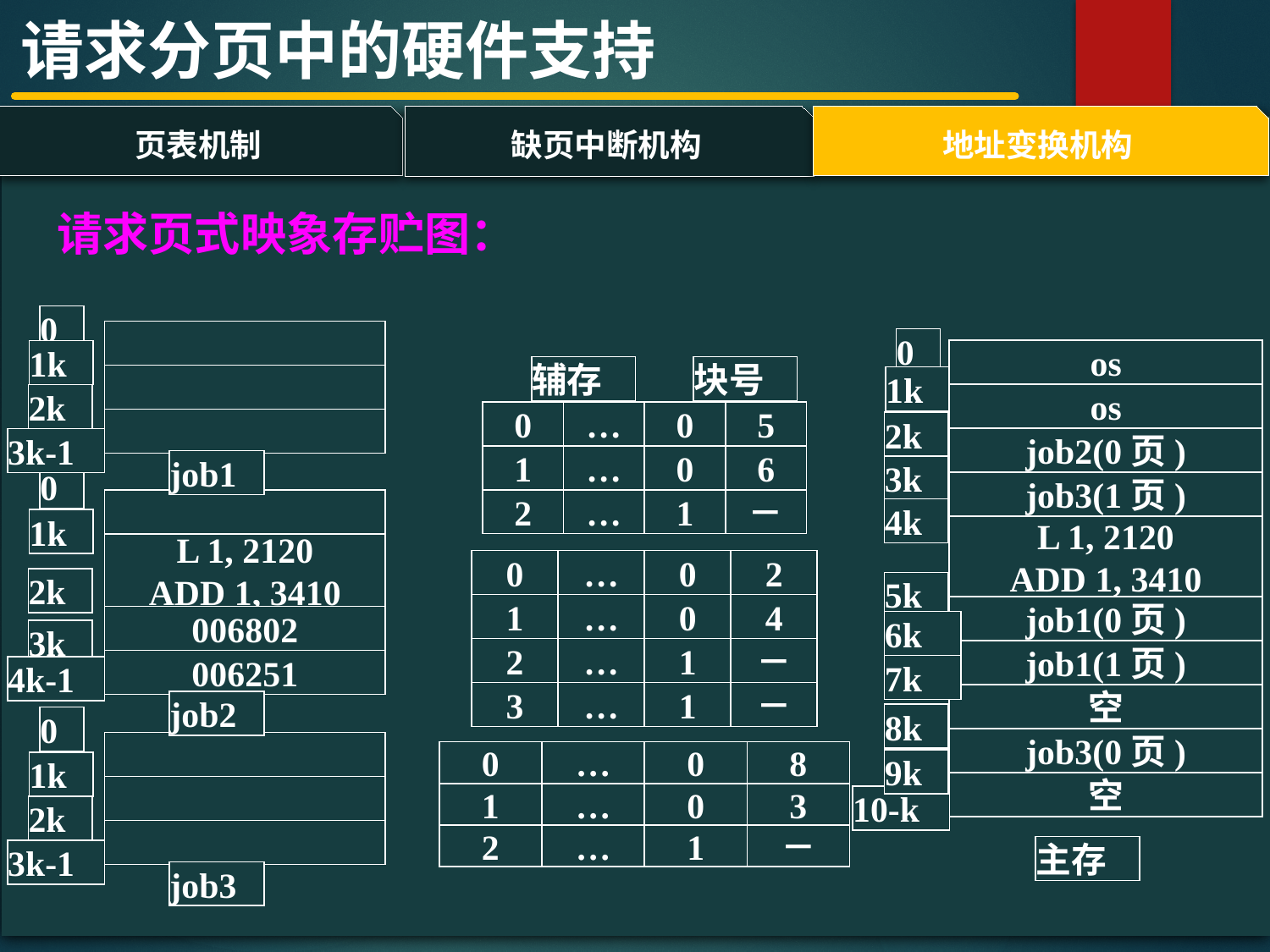

请求分页中的硬件支持
页表机制
地址变换机构
缺页中断机构
#
请求页式映象存贮图：
0

0
os
1k
辅存
块号

1k
os
2k
0
…
0
5
1
…
0
6
2
…
1
－

2k
job2(0页)
3k-1
job1
3k
0
job3(1页)

4k
1k
L 1, 2120
ADD 1, 3410
L 1, 2120
ADD 1, 3410
0
…
0
2
1
…
0
4
2
…
1
－
3
…
1
－
2k
5k
job1(0页)
006802
6k
3k
job1(1页)
006251
7k
4k-1
空
job2
8k
0
job3(0页)

0
…
0
8
1
…
0
3
2
…
1
－
9k
1k
空

10-k
2k

主存
3k-1
job3